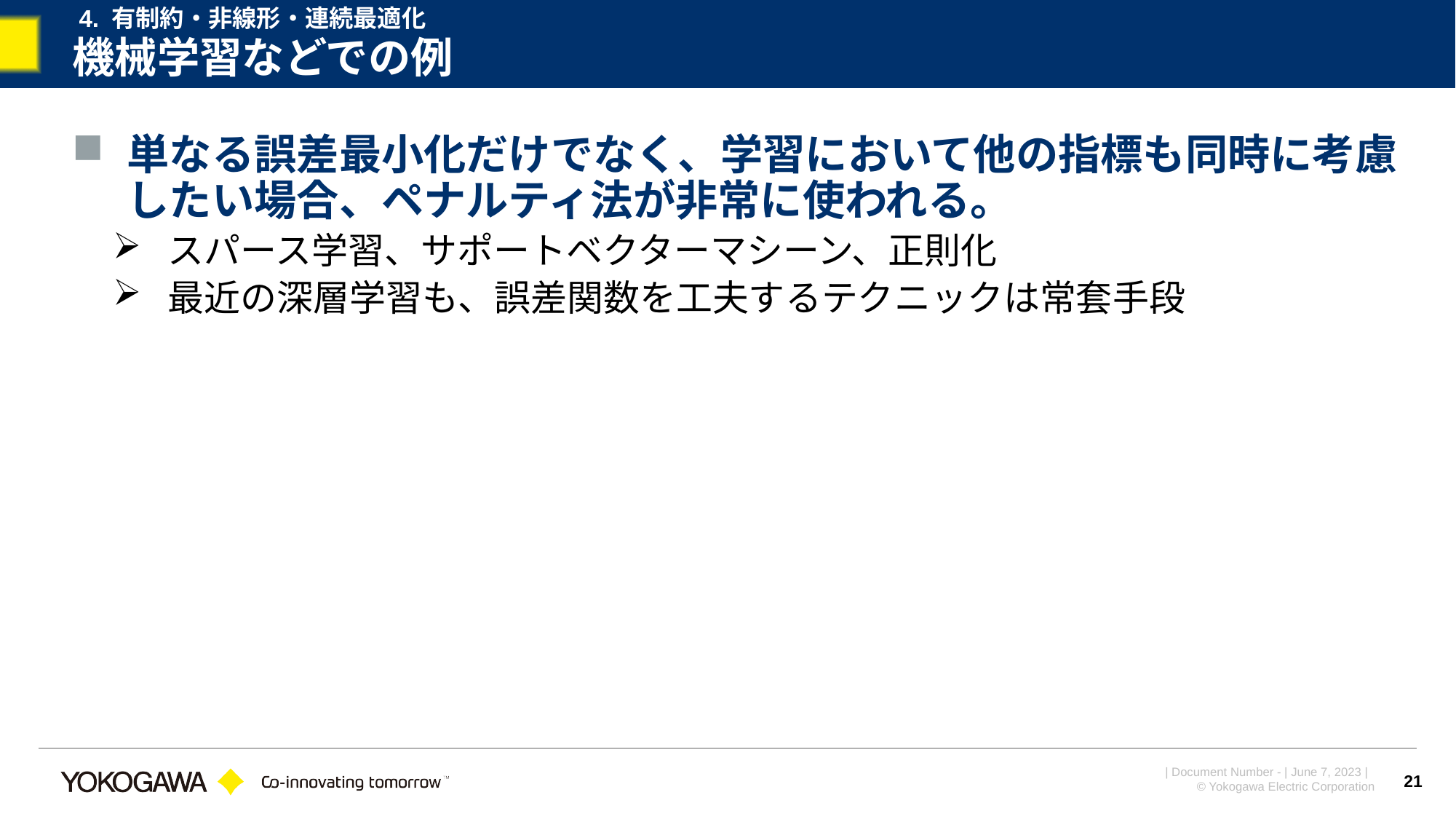

4. 有制約・非線形・連続最適化
# 機械学習などでの例
単なる誤差最小化だけでなく、学習において他の指標も同時に考慮したい場合、ペナルティ法が非常に使われる。
スパース学習、サポートベクターマシーン、正則化
最近の深層学習も、誤差関数を工夫するテクニックは常套手段
21